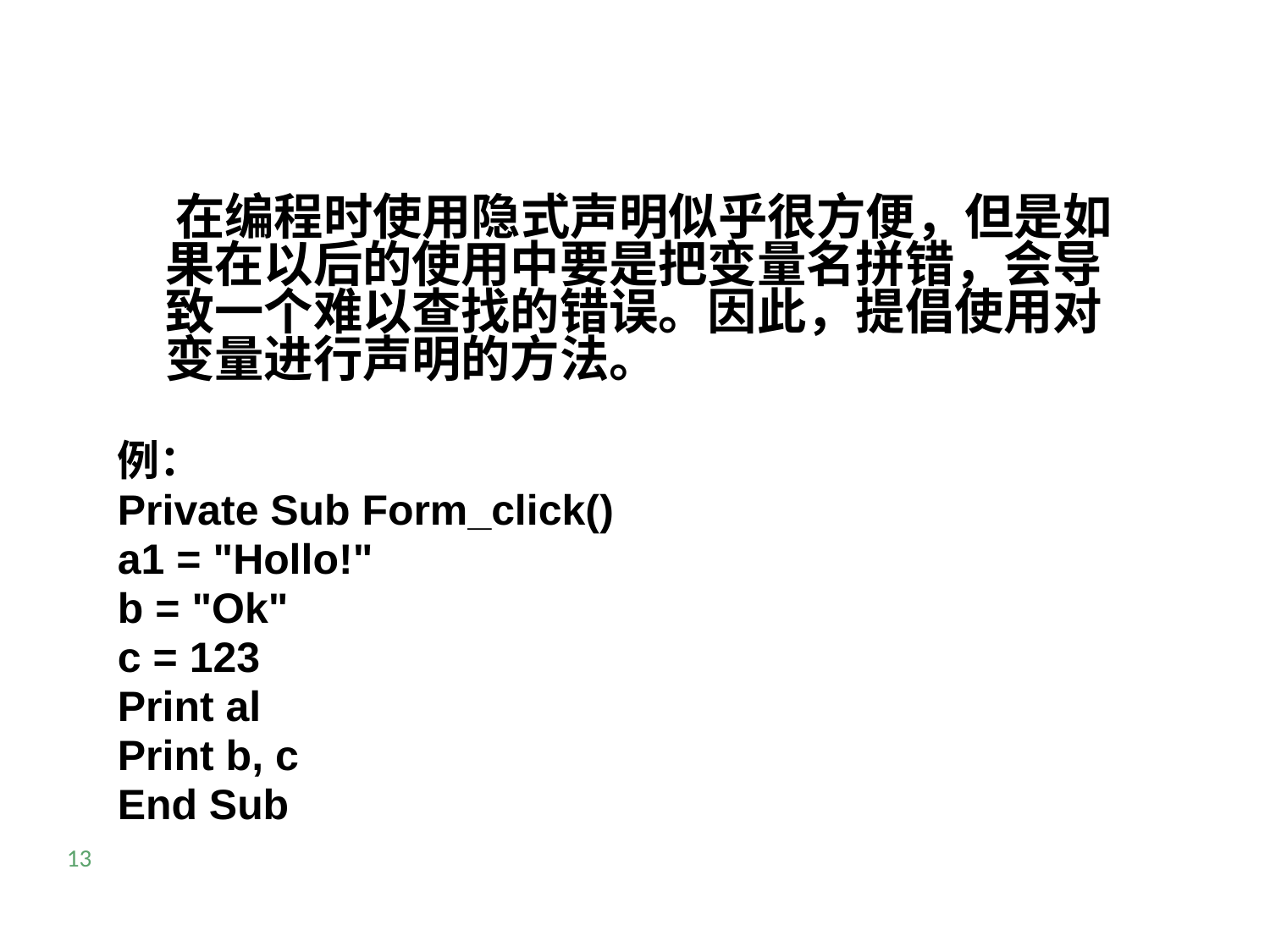

在编程时使用隐式声明似乎很方便，但是如果在以后的使用中要是把变量名拼错，会导致一个难以查找的错误。因此，提倡使用对变量进行声明的方法。

例：
Private Sub Form_click()
a1 = "Hollo!"
b = "Ok"
c = 123
Print al
Print b, c
End Sub
13